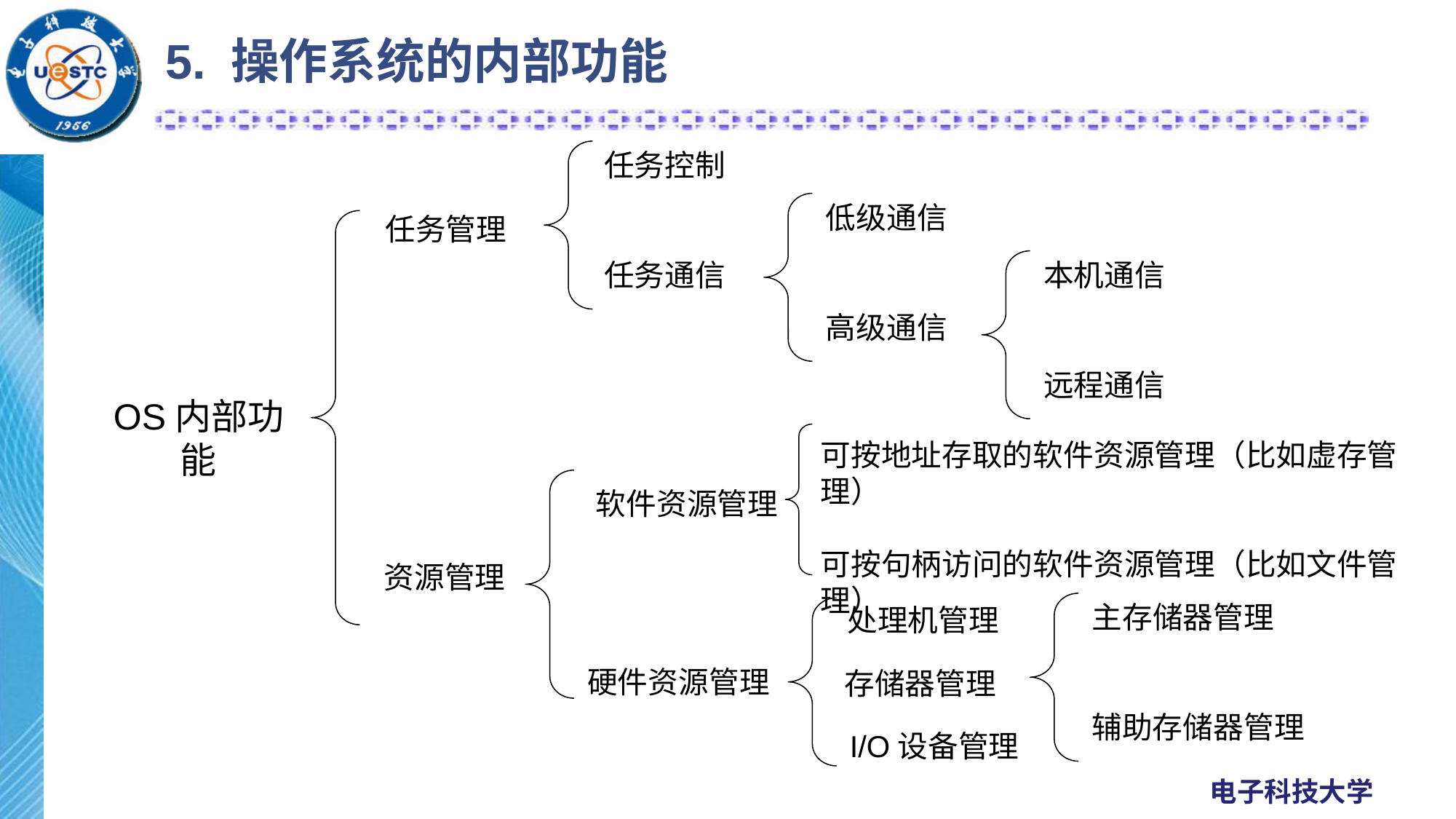

# 5. 操作系统的内部功能

任务控制

低级通信
任务管理

任务通信

本机通信
高级通信
远程通信
OS内部功能

可按地址存取的软件资源管理（比如虚存管理）

可按句柄访问的软件资源管理（比如文件管理）

软件资源管理
资源管理

主存储器管理
处理机管理

硬件资源管理
存储器管理
辅助存储器管理
I/O设备管理